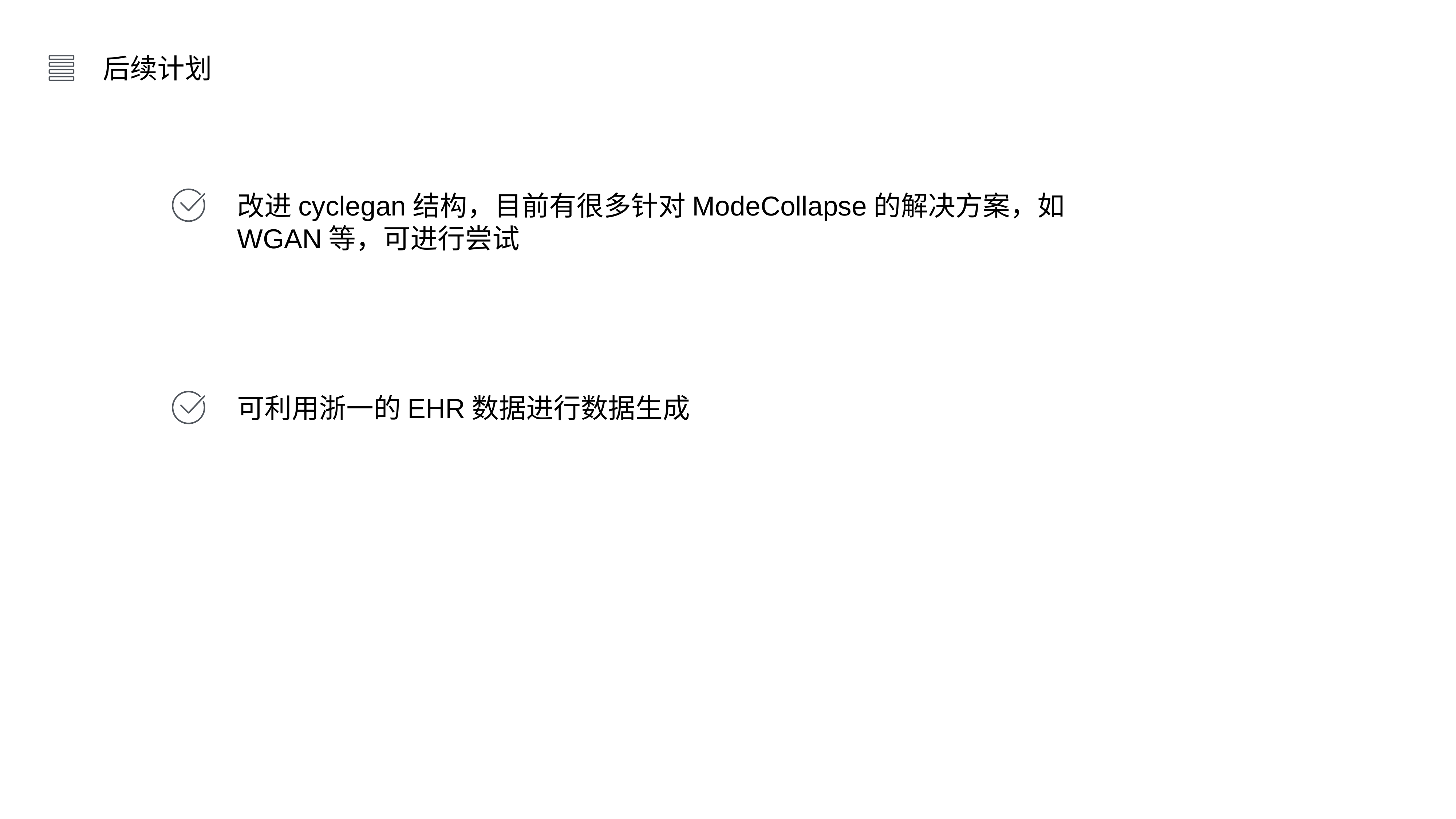

后续计划

改进cyclegan结构，目前有很多针对ModeCollapse的解决方案，如WGAN等，可进行尝试

可利用浙一的EHR数据进行数据生成